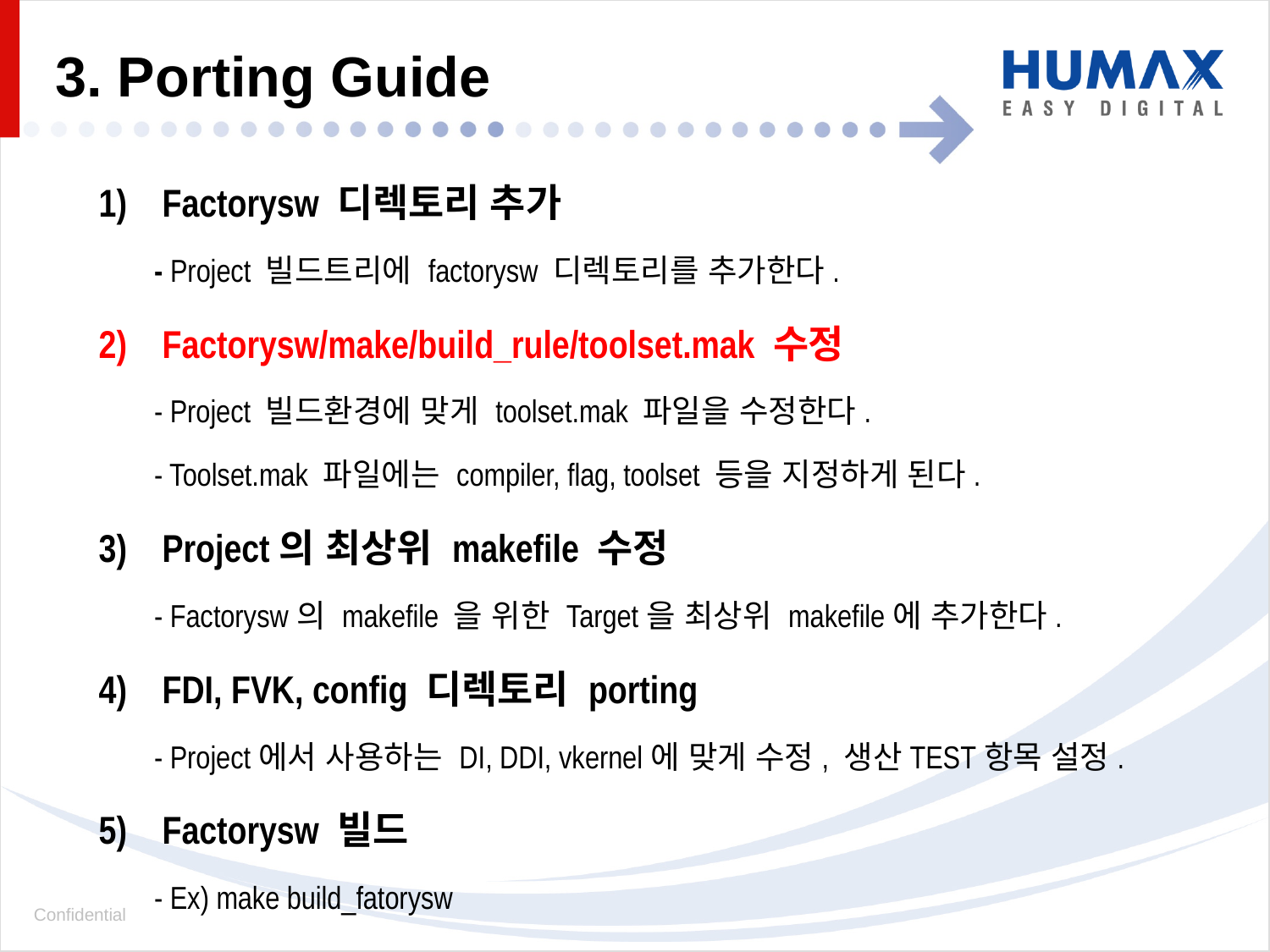

# 3. Porting Guide
Factorysw 디렉토리 추가
- Project 빌드트리에 factorysw 디렉토리를 추가한다.
Factorysw/make/build_rule/toolset.mak 수정
- Project 빌드환경에 맞게 toolset.mak 파일을 수정한다.
- Toolset.mak 파일에는 compiler, flag, toolset 등을 지정하게 된다.
Project의 최상위 makefile 수정
- Factorysw의 makefile 을 위한 Target을 최상위 makefile에 추가한다.
FDI, FVK, config 디렉토리 porting
- Project에서 사용하는 DI, DDI, vkernel에 맞게 수정, 생산TEST항목 설정.
Factorysw 빌드
- Ex) make build_fatorysw